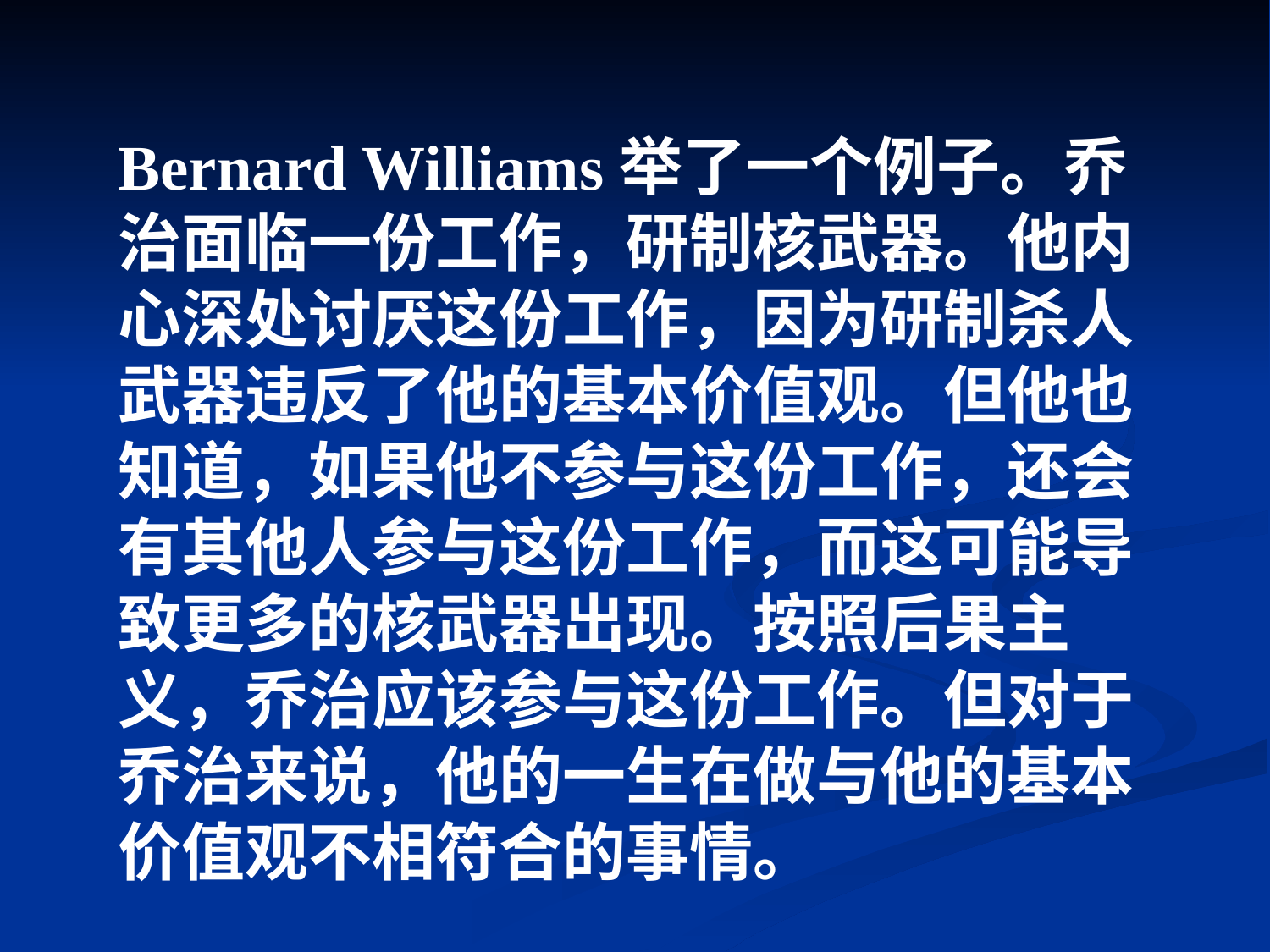

Bernard Williams举了一个例子。乔治面临一份工作，研制核武器。他内心深处讨厌这份工作，因为研制杀人武器违反了他的基本价值观。但他也知道，如果他不参与这份工作，还会有其他人参与这份工作，而这可能导致更多的核武器出现。按照后果主义，乔治应该参与这份工作。但对于乔治来说，他的一生在做与他的基本价值观不相符合的事情。